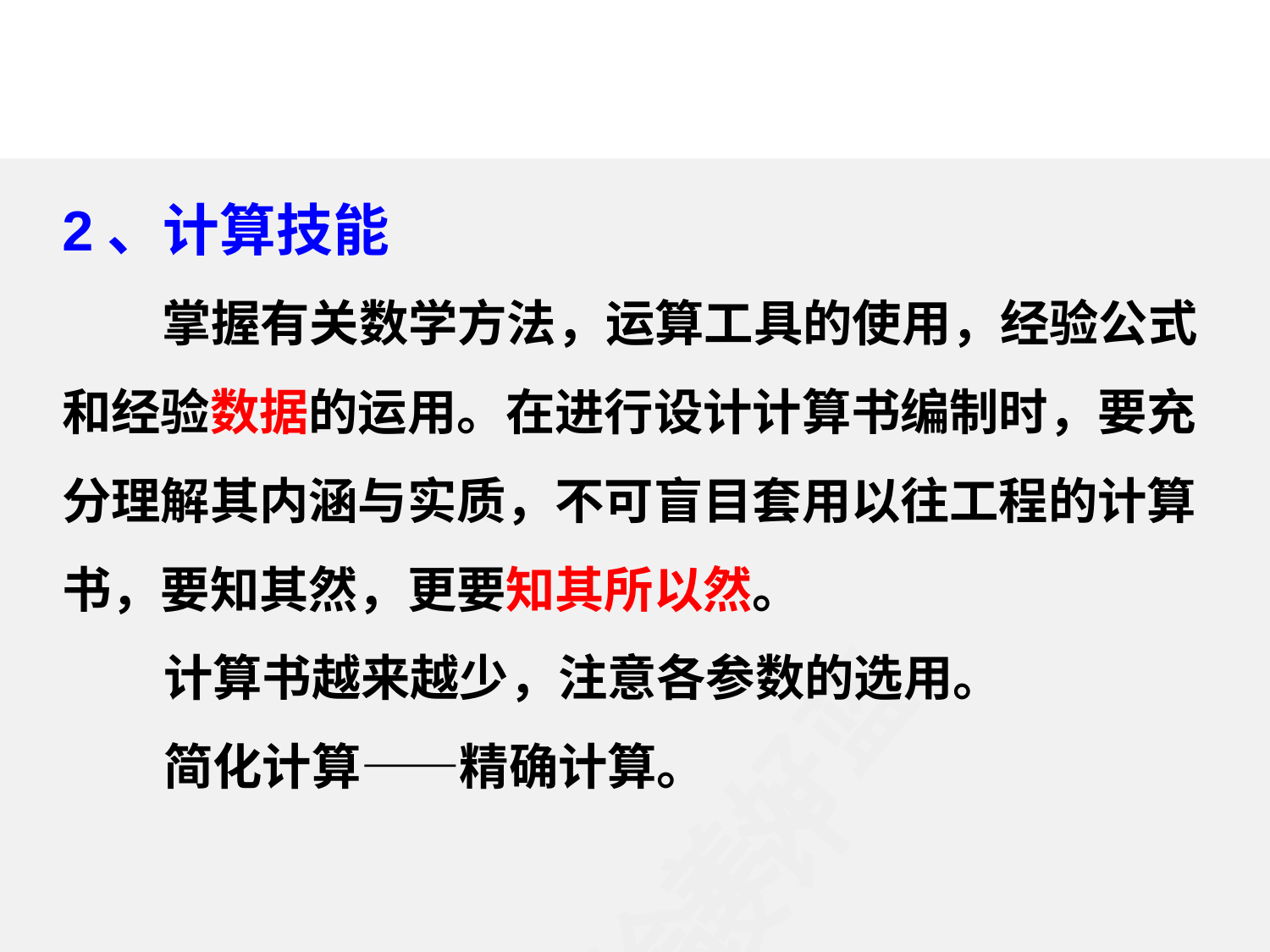

2、计算技能
        掌握有关数学方法，运算工具的使用，经验公式和经验数据的运用。在进行设计计算书编制时，要充分理解其内涵与实质，不可盲目套用以往工程的计算书，要知其然，更要知其所以然。
        计算书越来越少，注意各参数的选用。
        简化计算——精确计算。